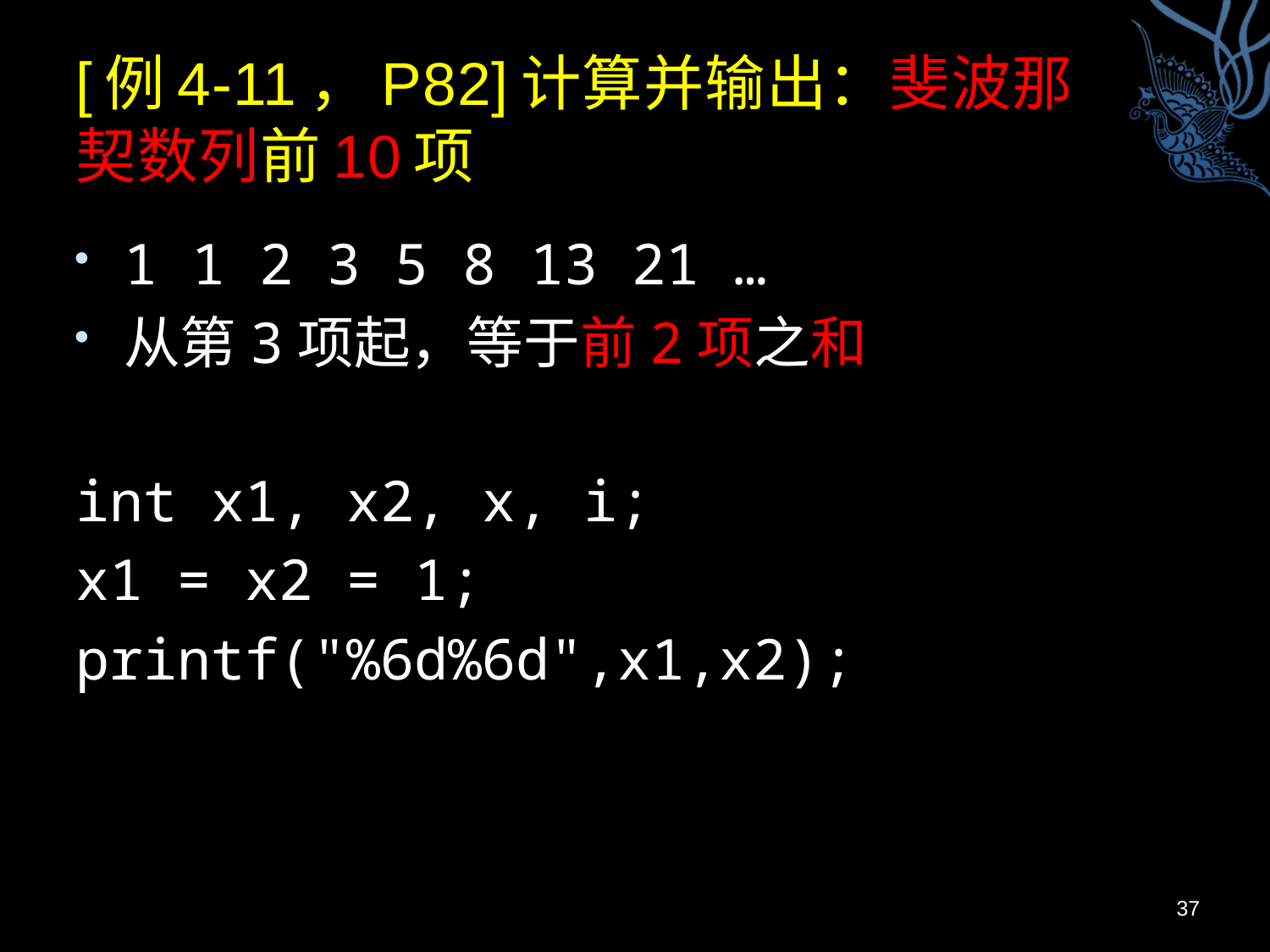

# [例4-11，P82]计算并输出：斐波那契数列前10项
1 1 2 3 5 8 13 21 …
从第3项起，等于前2项之和

int x1, x2, x, i;
x1 = x2 = 1;
printf("%6d%6d",x1,x2);

37